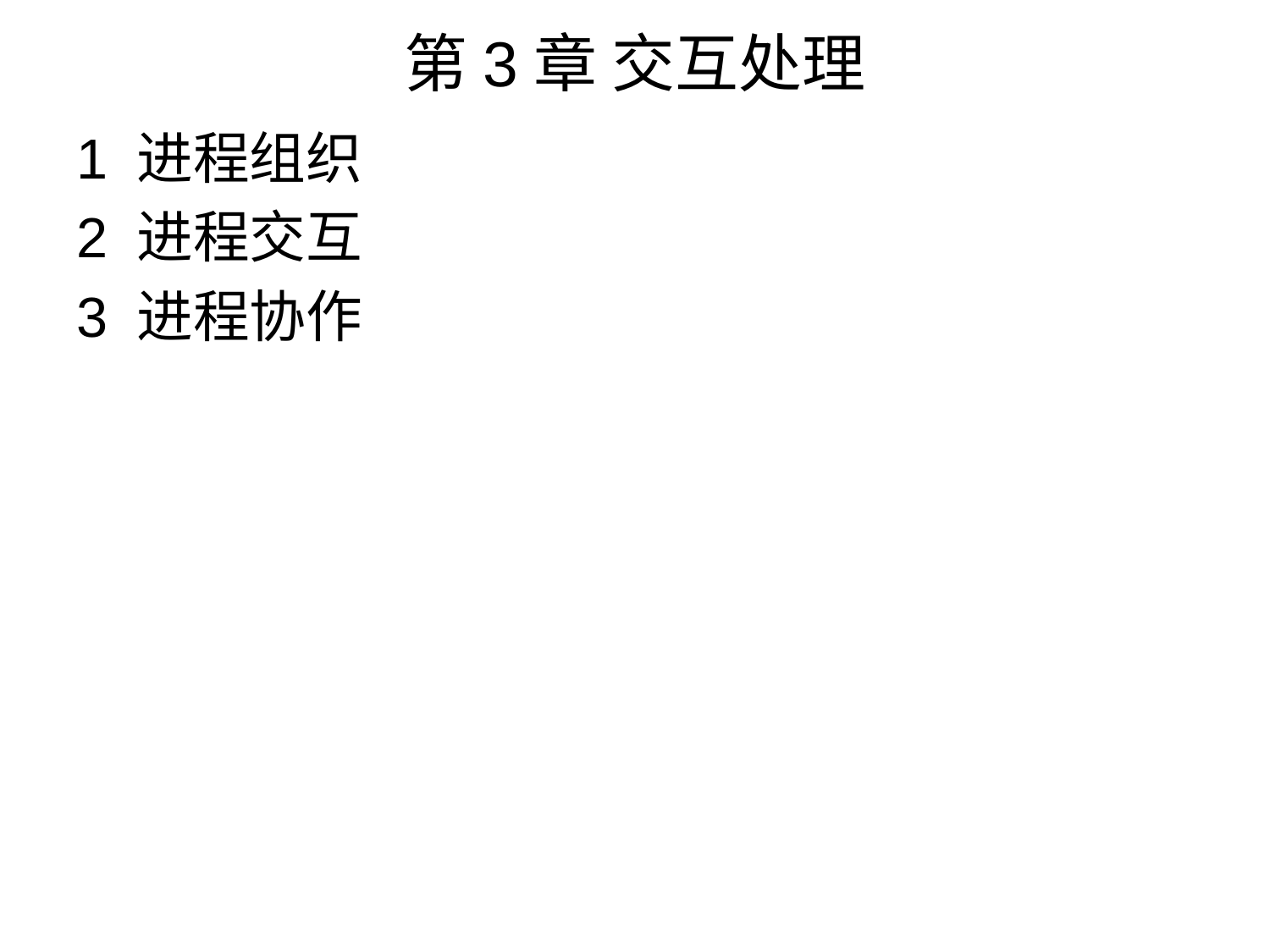

# 第3章 交互处理
1 进程组织
2 进程交互
3 进程协作